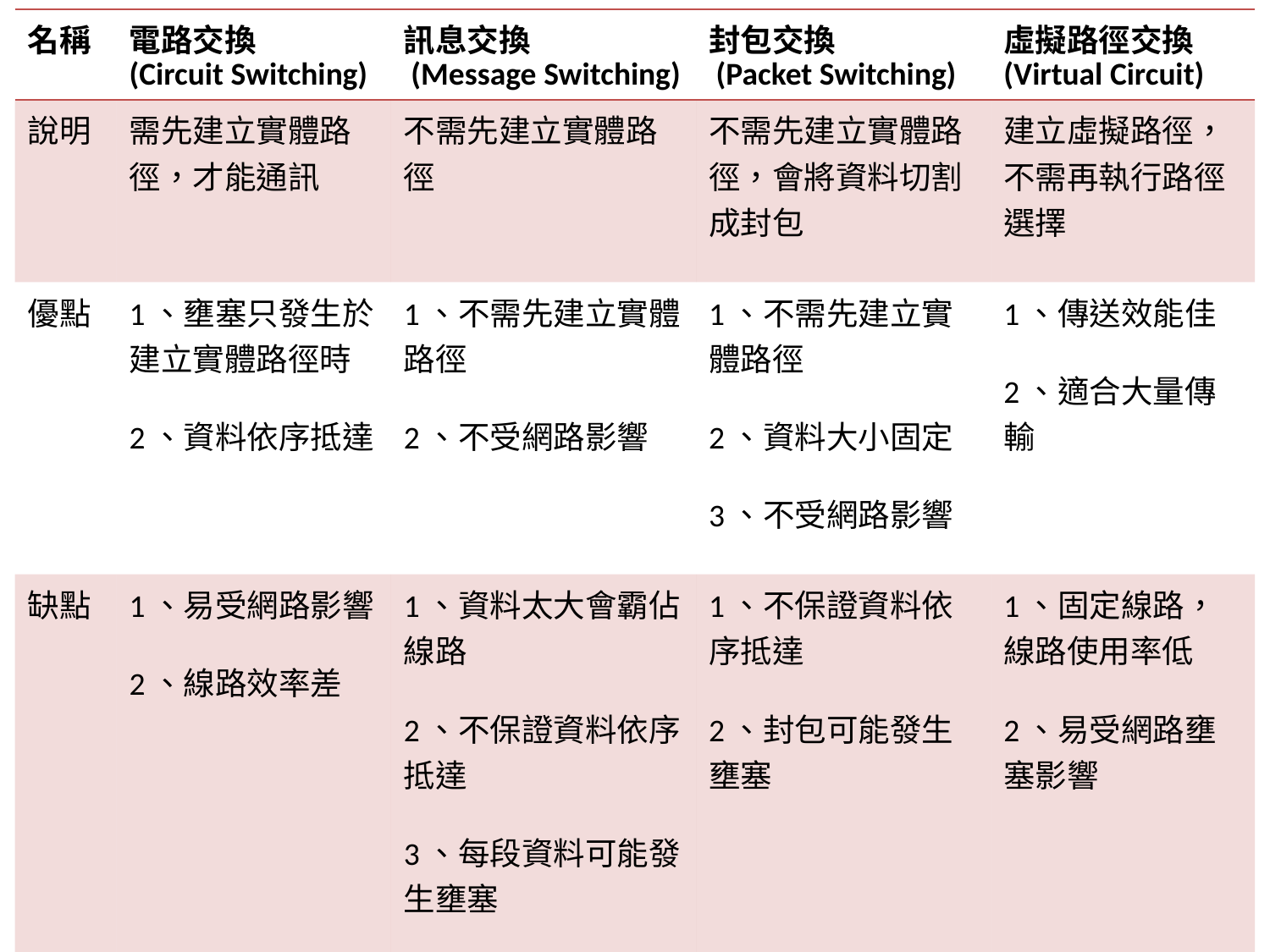

| 名稱 | 電路交換 (Circuit Switching) | 訊息交換 (Message Switching) | 封包交換 (Packet Switching) | 虛擬路徑交換 (Virtual Circuit) |
| --- | --- | --- | --- | --- |
| 說明 | 需先建立實體路徑，才能通訊 | 不需先建立實體路徑 | 不需先建立實體路徑，會將資料切割成封包 | 建立虛擬路徑，不需再執行路徑選擇 |
| 優點 | 1、壅塞只發生於建立實體路徑時 2、資料依序抵達 | 1、不需先建立實體路徑 2、不受網路影響 | 1、不需先建立實體路徑 2、資料大小固定 3、不受網路影響 | 1、傳送效能佳 2、適合大量傳輸 |
| 缺點 | 1、易受網路影響 2、線路效率差 | 1、資料太大會霸佔線路 2、不保證資料依序抵達 3、每段資料可能發生壅塞 | 1、不保證資料依序抵達 2、封包可能發生壅塞 | 1、固定線路，線路使用率低 2、易受網路壅塞影響 |
| 舉例 | 電話 (PSTN) | 電報 | 電腦網路 |  |